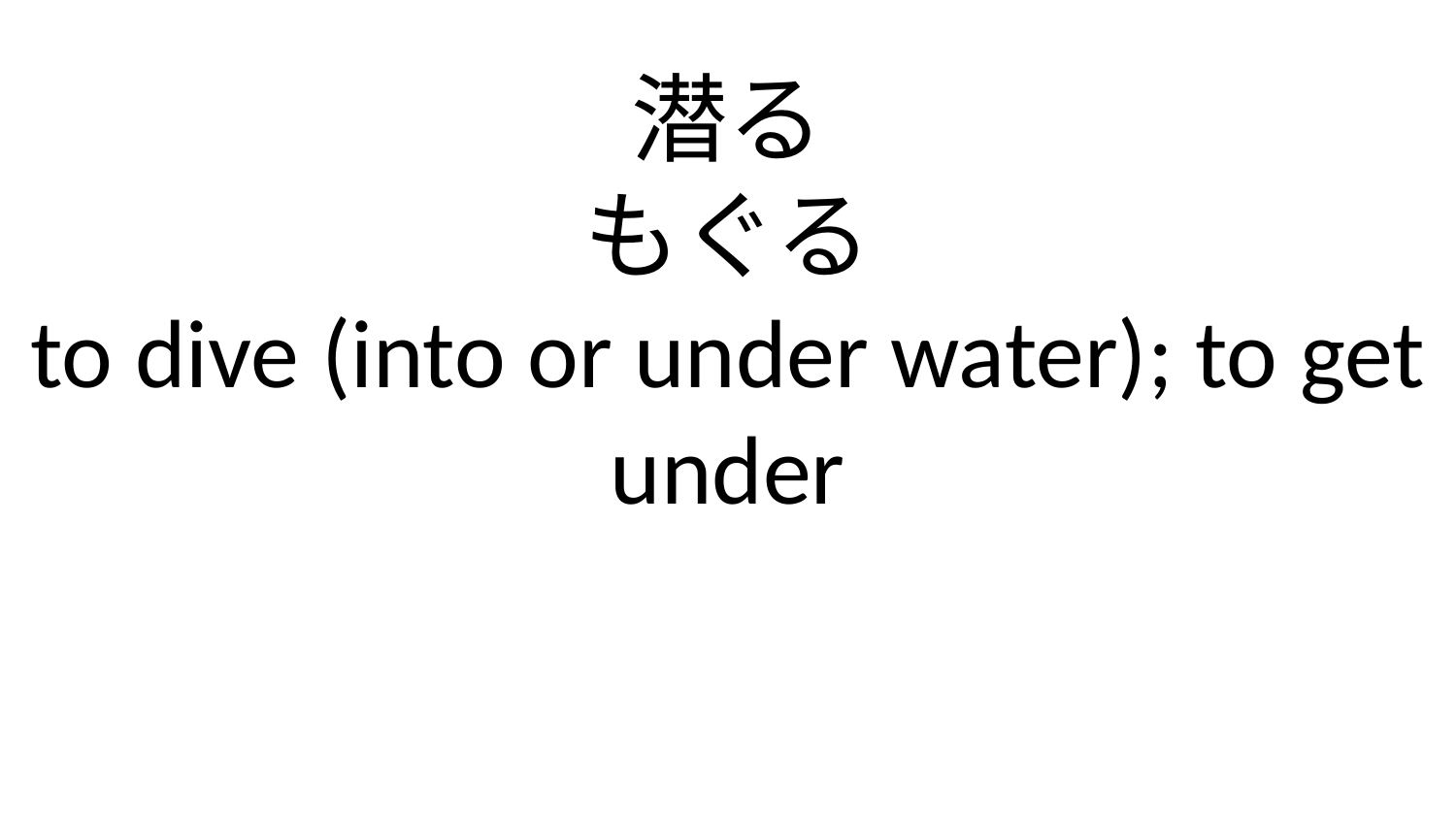

潜る
もぐる
to dive (into or under water); to get under